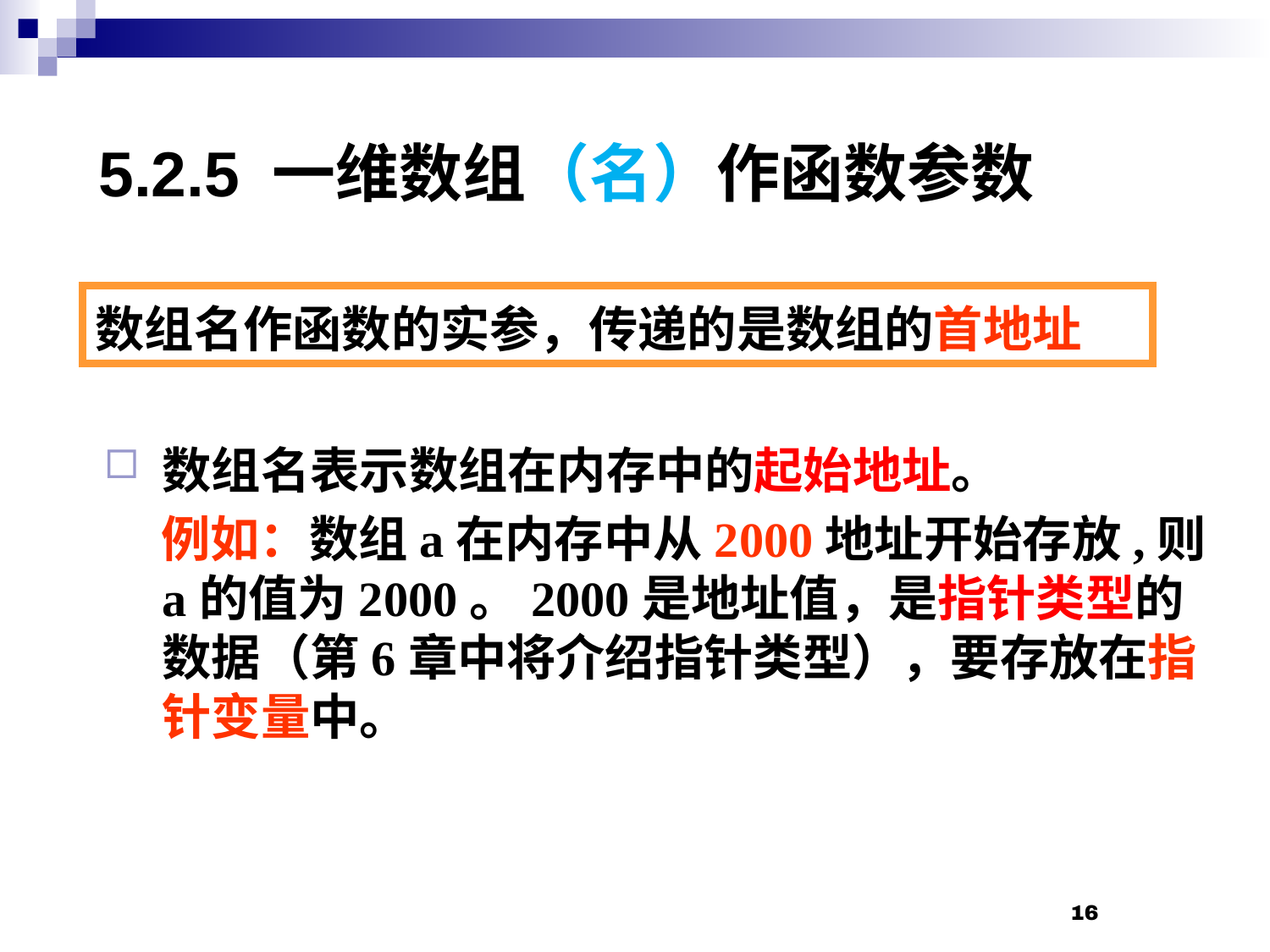

5.2.5 一维数组（名）作函数参数
数组名作函数的实参，传递的是数组的首地址
数组名表示数组在内存中的起始地址。
    例如：数组a在内存中从2000地址开始存放,则a的值为2000。2000是地址值，是指针类型的数据（第6章中将介绍指针类型），要存放在指针变量中。

16